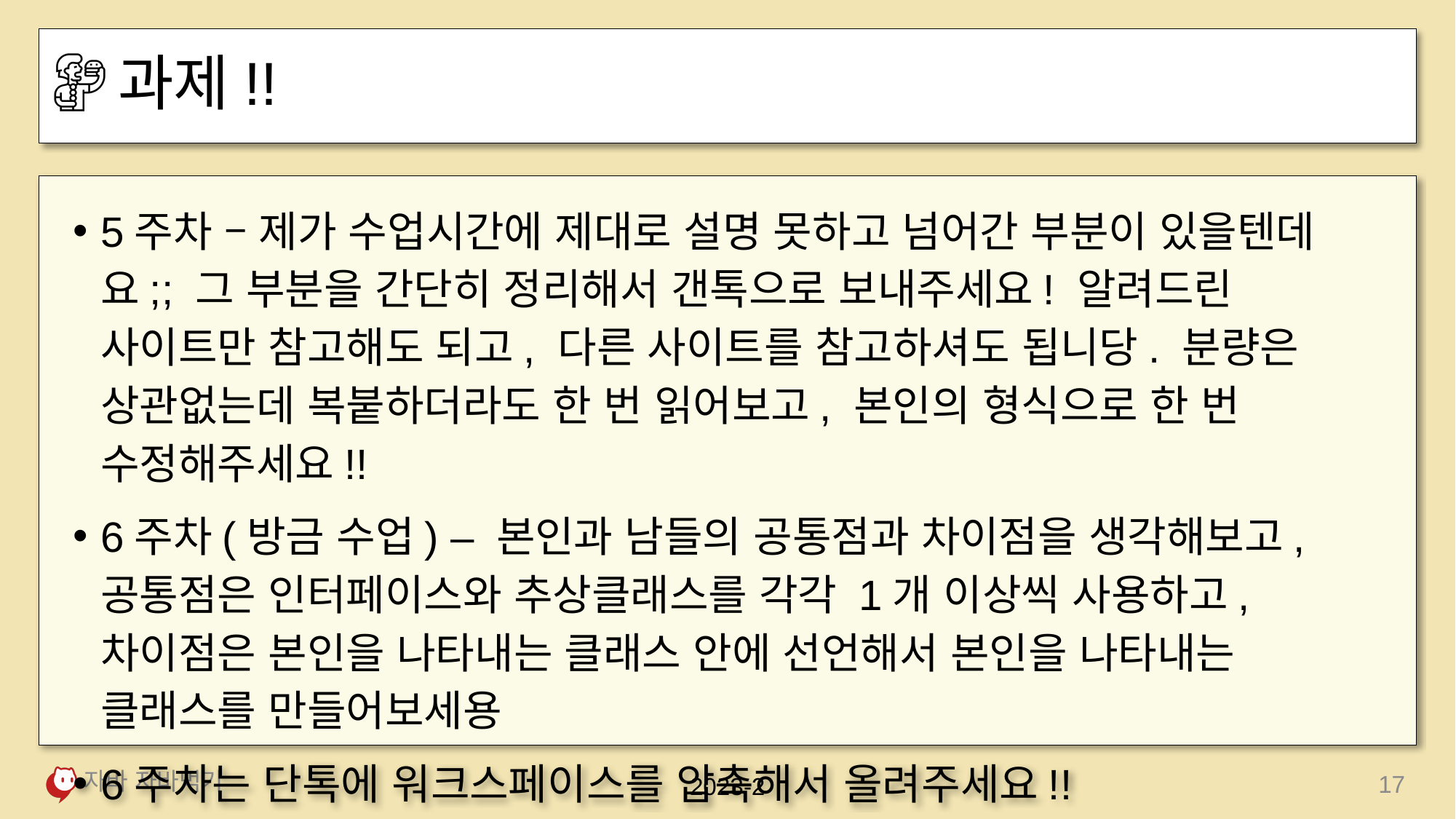

# 과제!!
5주차 – 제가 수업시간에 제대로 설명 못하고 넘어간 부분이 있을텐데요;; 그 부분을 간단히 정리해서 갠톡으로 보내주세요! 알려드린 사이트만 참고해도 되고, 다른 사이트를 참고하셔도 됩니당. 분량은 상관없는데 복붙하더라도 한 번 읽어보고, 본인의 형식으로 한 번 수정해주세요!!
6주차(방금 수업) – 본인과 남들의 공통점과 차이점을 생각해보고, 공통점은 인터페이스와 추상클래스를 각각 1개 이상씩 사용하고, 차이점은 본인을 나타내는 클래스 안에 선언해서 본인을 나타내는 클래스를 만들어보세용
6주차는 단톡에 워크스페이스를 압축해서 올려주세요!!

자바 자바먹기
17